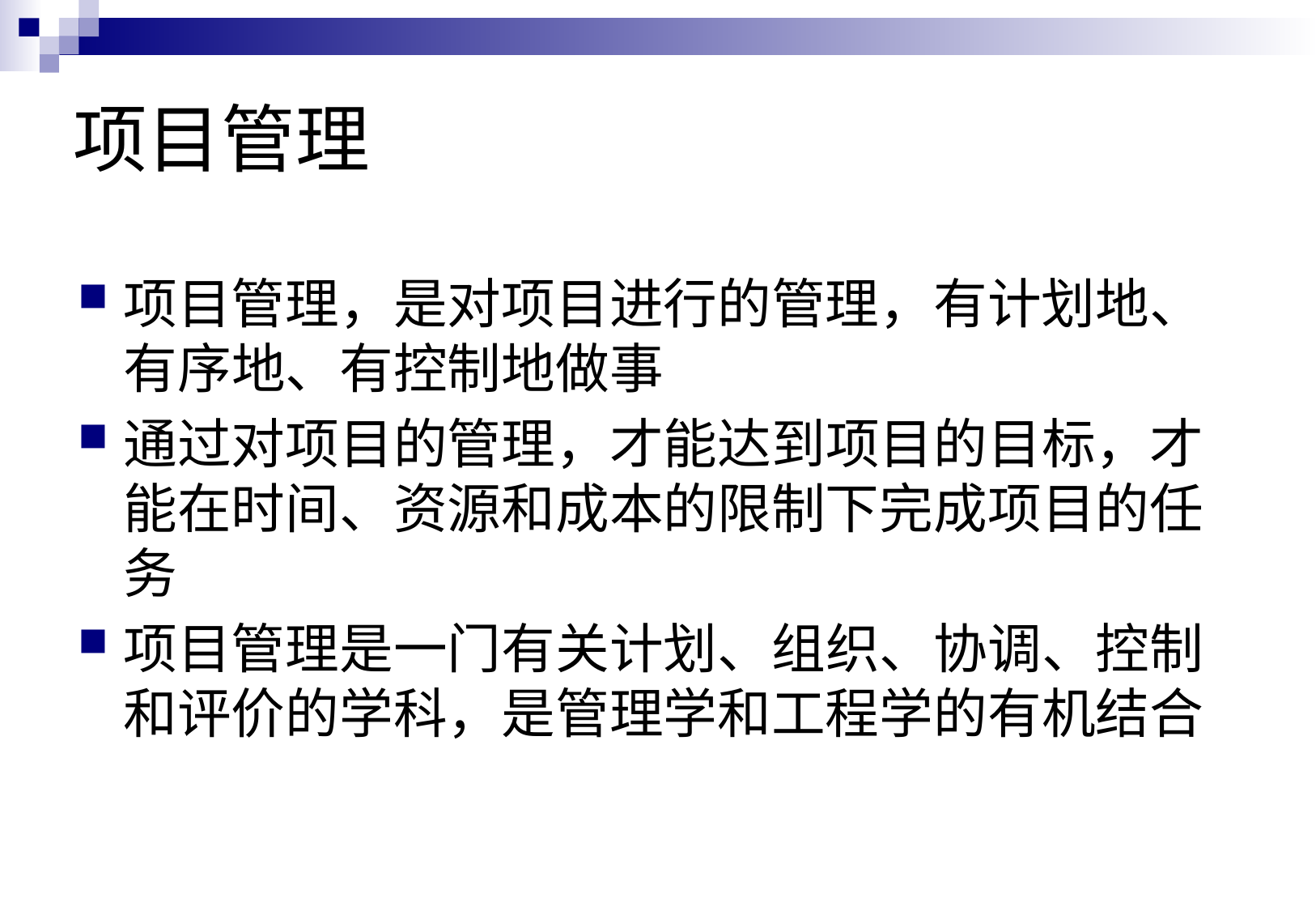

# 项目管理
项目管理，是对项目进行的管理，有计划地、有序地、有控制地做事
通过对项目的管理，才能达到项目的目标，才能在时间、资源和成本的限制下完成项目的任务
项目管理是一门有关计划、组织、协调、控制和评价的学科，是管理学和工程学的有机结合